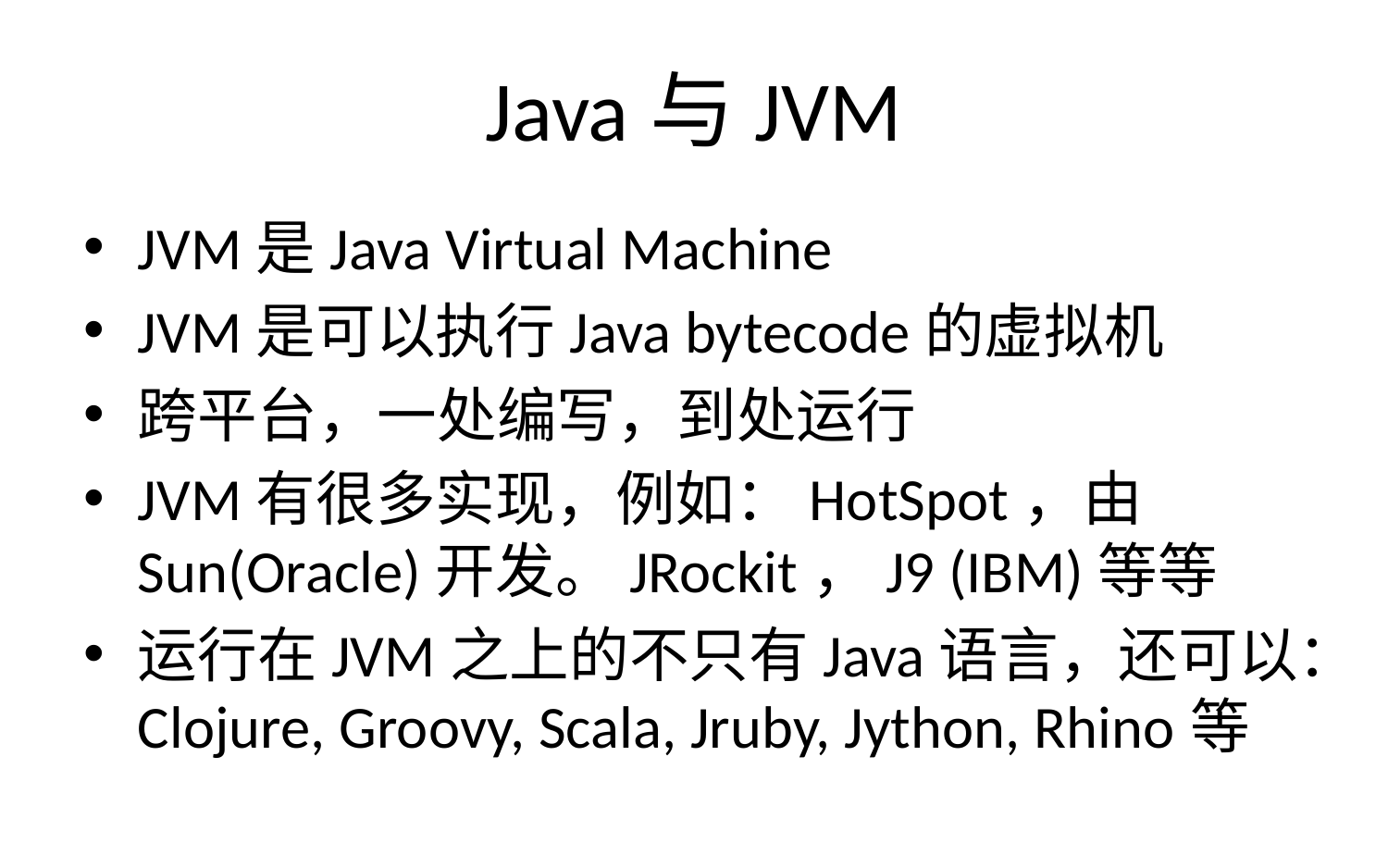

# Java与JVM
JVM是Java Virtual Machine
JVM是可以执行Java bytecode的虚拟机
跨平台，一处编写，到处运行
JVM有很多实现，例如：HotSpot，由Sun(Oracle)开发。JRockit，J9 (IBM)等等
运行在JVM之上的不只有Java语言，还可以：Clojure, Groovy, Scala, Jruby, Jython, Rhino等